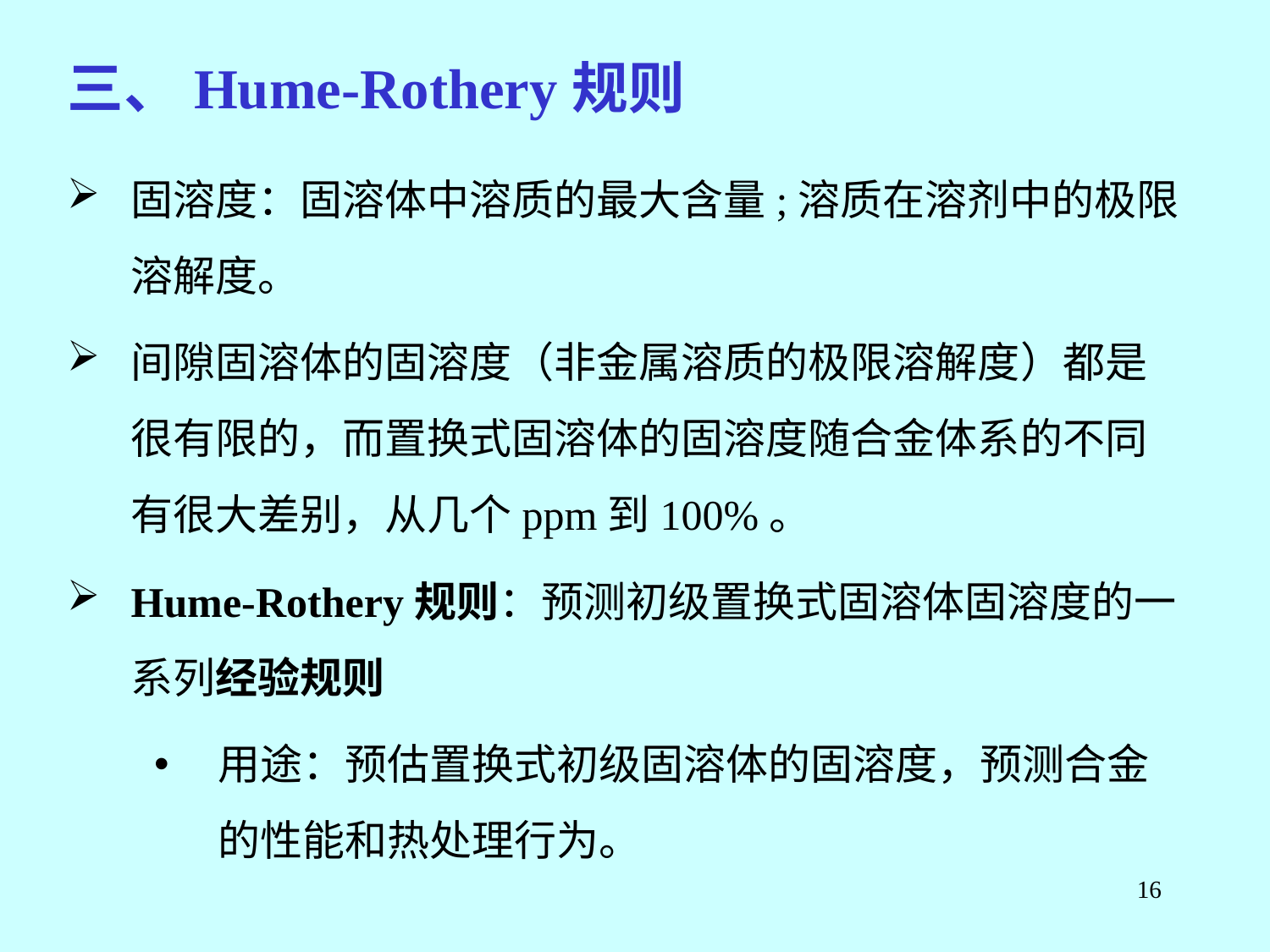

三、Hume-Rothery规则
固溶度：固溶体中溶质的最大含量;溶质在溶剂中的极限溶解度。
间隙固溶体的固溶度（非金属溶质的极限溶解度）都是很有限的，而置换式固溶体的固溶度随合金体系的不同有很大差别，从几个ppm到100%。
Hume-Rothery规则：预测初级置换式固溶体固溶度的一系列经验规则
用途：预估置换式初级固溶体的固溶度，预测合金的性能和热处理行为。
16